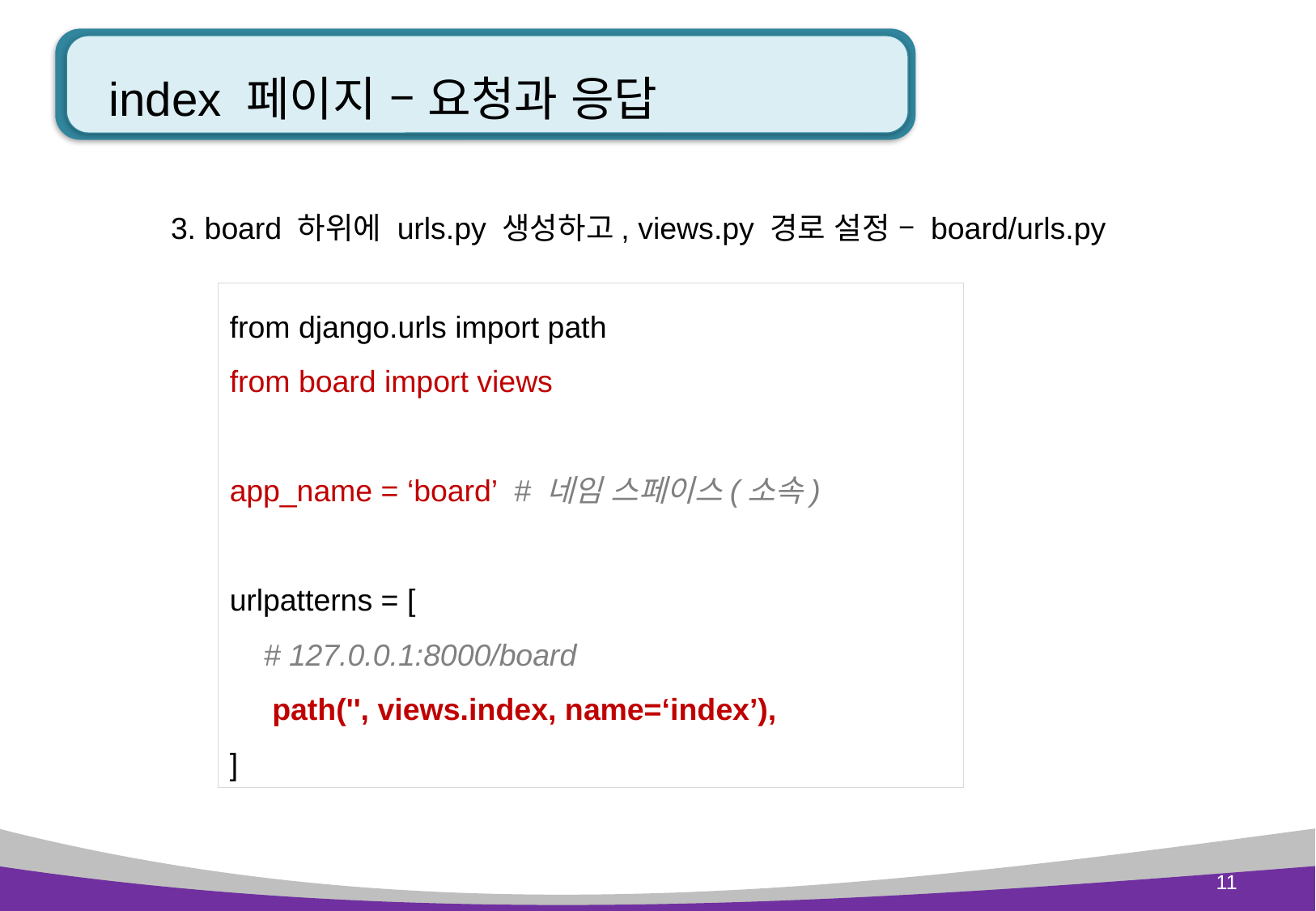

# index 페이지 – 요청과 응답
3. board 하위에 urls.py 생성하고, views.py 경로 설정 – board/urls.py
from django.urls import path
from board import views

app_name = ‘board’  # 네임 스페이스(소속)

urlpatterns = [
    # 127.0.0.1:8000/board
     path('', views.index, name=‘index’),
]
11